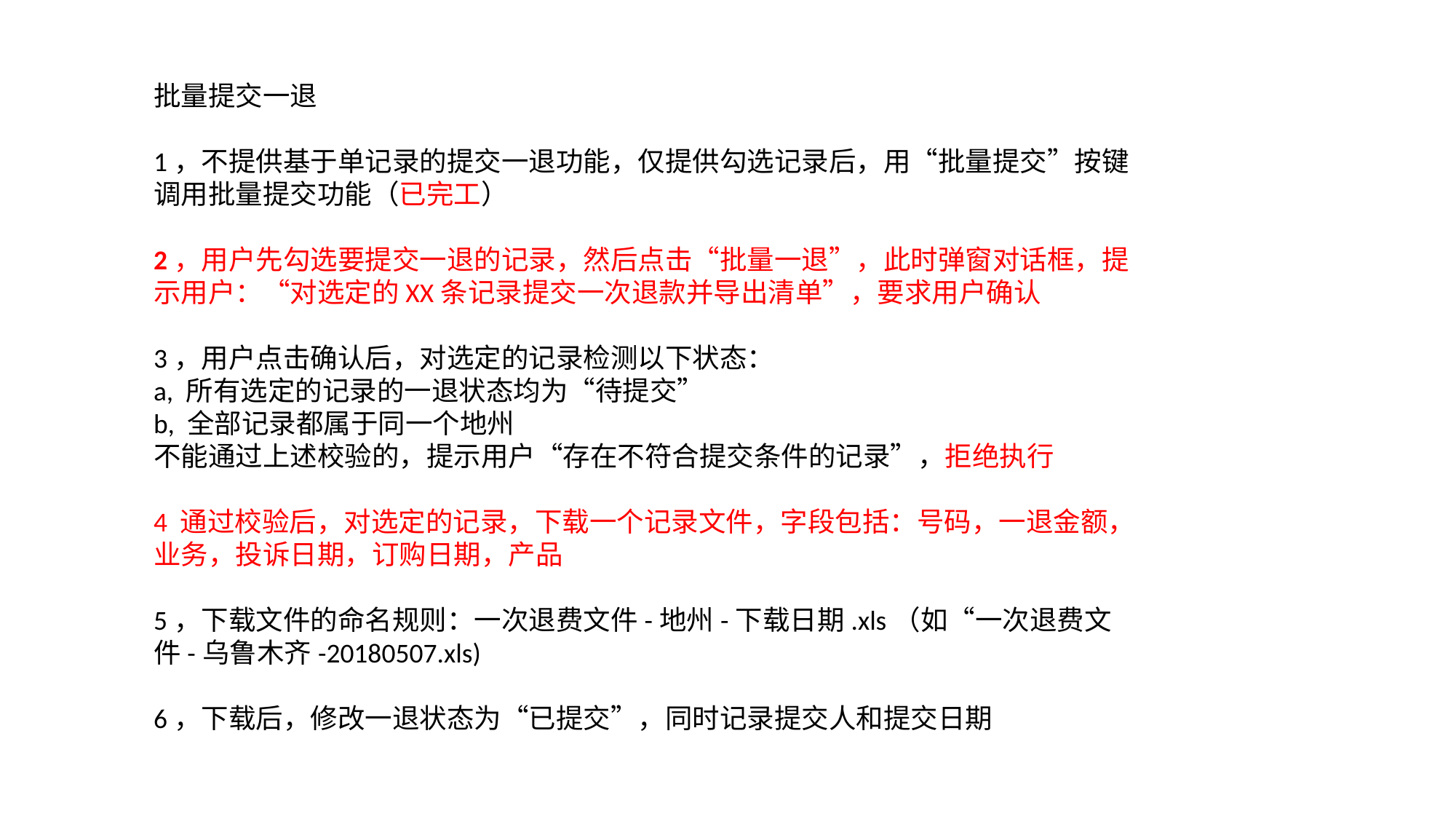

批量提交一退

1，不提供基于单记录的提交一退功能，仅提供勾选记录后，用“批量提交”按键调用批量提交功能（已完工）

2，用户先勾选要提交一退的记录，然后点击“批量一退”，此时弹窗对话框，提示用户：“对选定的XX条记录提交一次退款并导出清单”，要求用户确认

3，用户点击确认后，对选定的记录检测以下状态：
a, 所有选定的记录的一退状态均为“待提交”
b, 全部记录都属于同一个地州
不能通过上述校验的，提示用户“存在不符合提交条件的记录”，拒绝执行

4 通过校验后，对选定的记录，下载一个记录文件，字段包括：号码，一退金额，业务，投诉日期，订购日期，产品

5，下载文件的命名规则：一次退费文件-地州-下载日期.xls（如“一次退费文件-乌鲁木齐-20180507.xls)

6，下载后，修改一退状态为“已提交”，同时记录提交人和提交日期